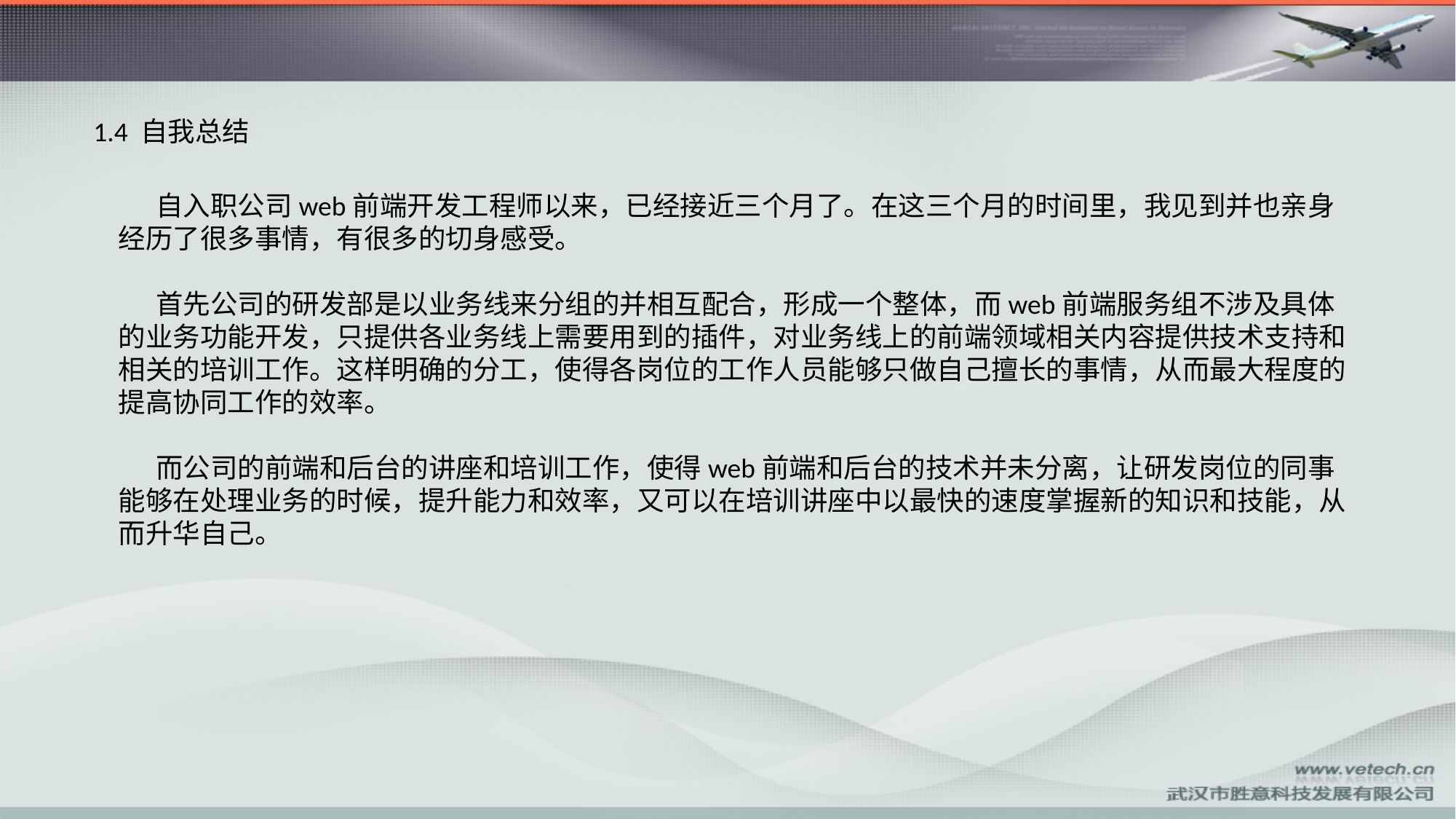

1.4 自我总结
     自入职公司web前端开发工程师以来，已经接近三个月了。在这三个月的时间里，我见到并也亲身经历了很多事情，有很多的切身感受。

     首先公司的研发部是以业务线来分组的并相互配合，形成一个整体，而web前端服务组不涉及具体的业务功能开发，只提供各业务线上需要用到的插件，对业务线上的前端领域相关内容提供技术支持和相关的培训工作。这样明确的分工，使得各岗位的工作人员能够只做自己擅长的事情，从而最大程度的提高协同工作的效率。

     而公司的前端和后台的讲座和培训工作，使得web前端和后台的技术并未分离，让研发岗位的同事能够在处理业务的时候，提升能力和效率，又可以在培训讲座中以最快的速度掌握新的知识和技能，从而升华自己。